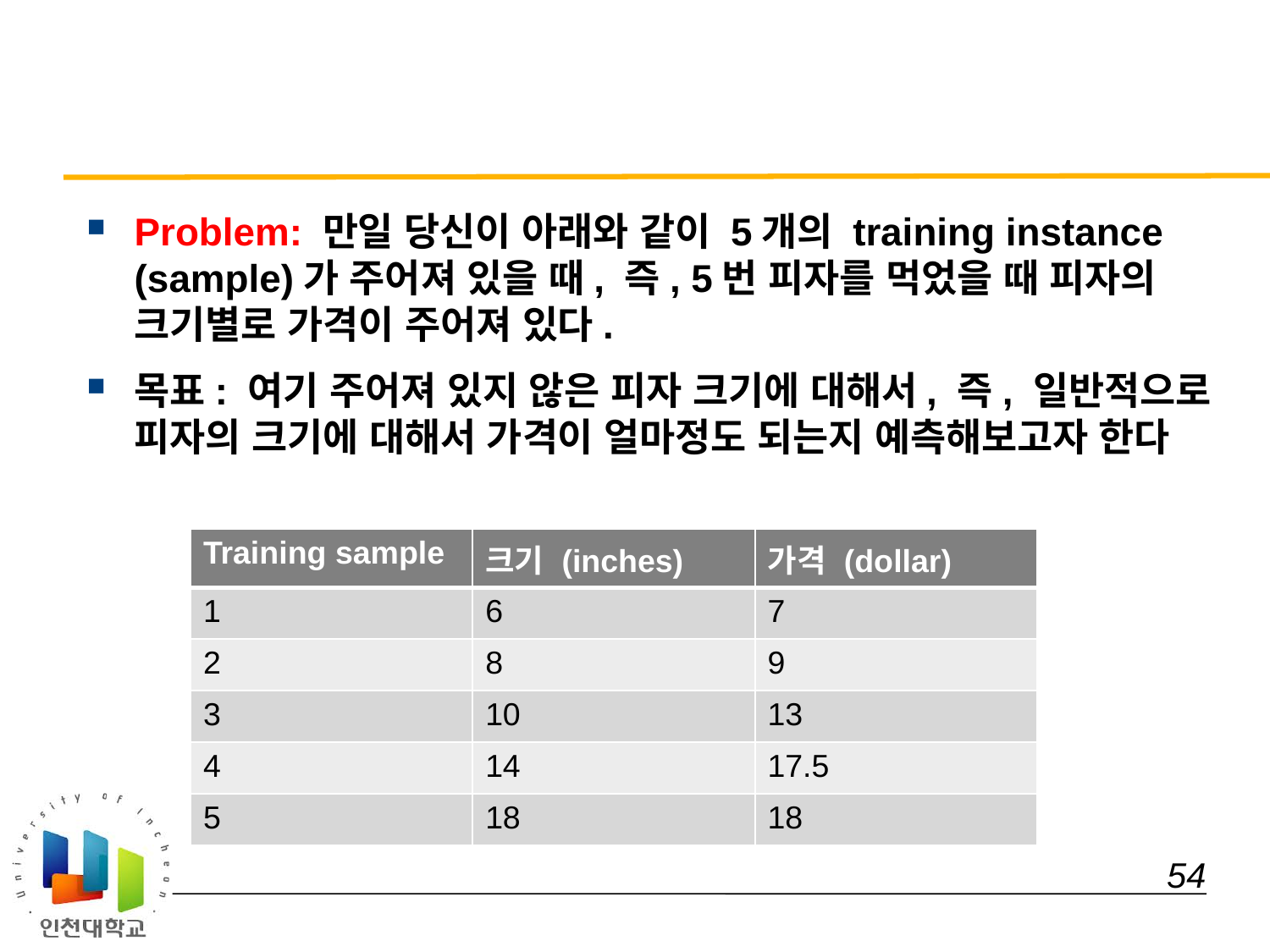

#
Problem: 만일 당신이 아래와 같이 5개의 training instance (sample)가 주어져 있을 때, 즉, 5번 피자를 먹었을 때 피자의 크기별로 가격이 주어져 있다.
목표: 여기 주어져 있지 않은 피자 크기에 대해서, 즉, 일반적으로 피자의 크기에 대해서 가격이 얼마정도 되는지 예측해보고자 한다

| Training sample | 크기 (inches) | 가격 (dollar) |
| --- | --- | --- |
| 1 | 6 | 7 |
| 2 | 8 | 9 |
| 3 | 10 | 13 |
| 4 | 14 | 17.5 |
| 5 | 18 | 18 |
 54